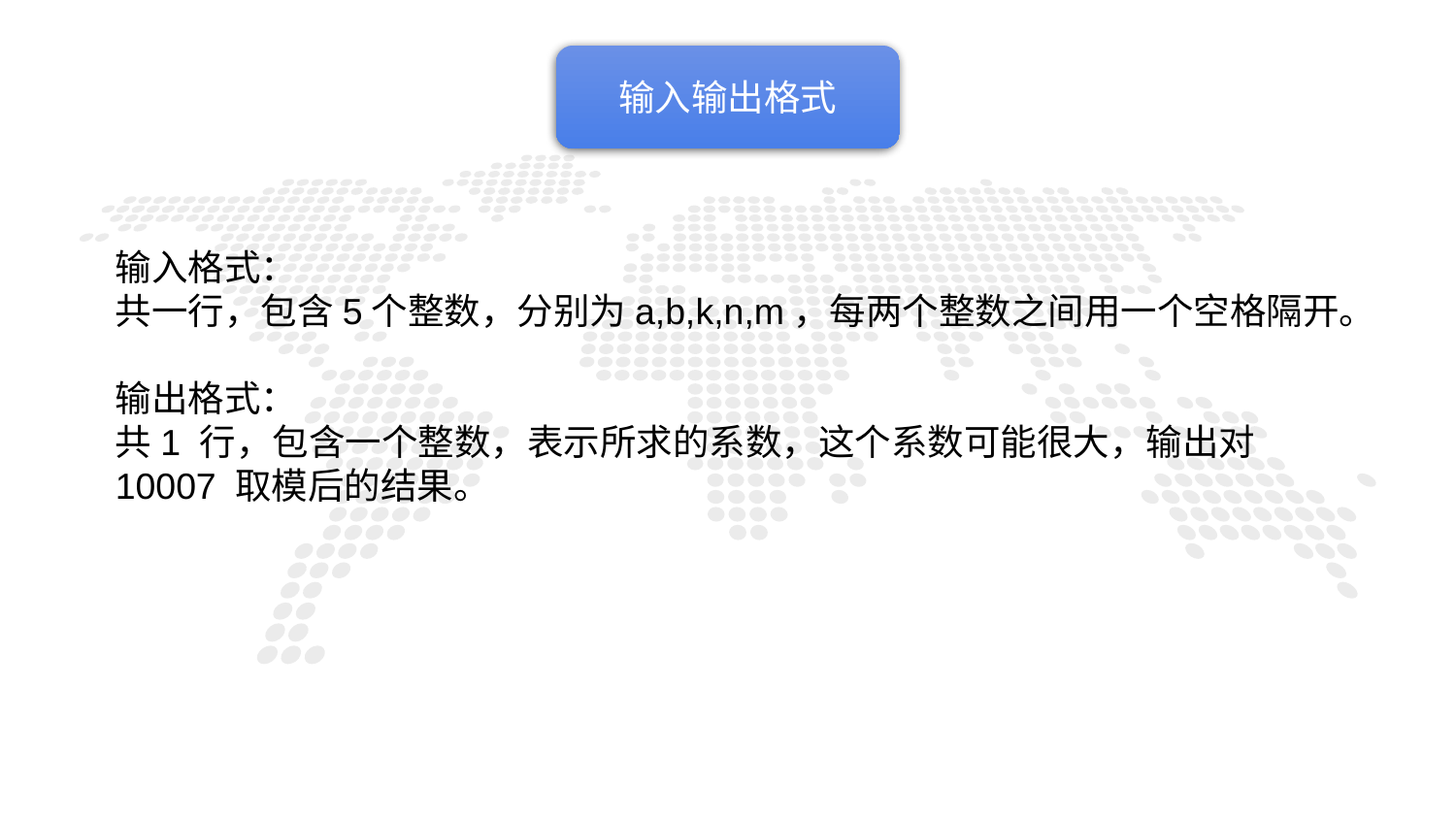

输入输出格式
输入格式：
共一行，包含5个整数，分别为a,b,k,n,m，每两个整数之间用一个空格隔开。

输出格式：
共1 行，包含一个整数，表示所求的系数，这个系数可能很大，输出对10007 取模后的结果。